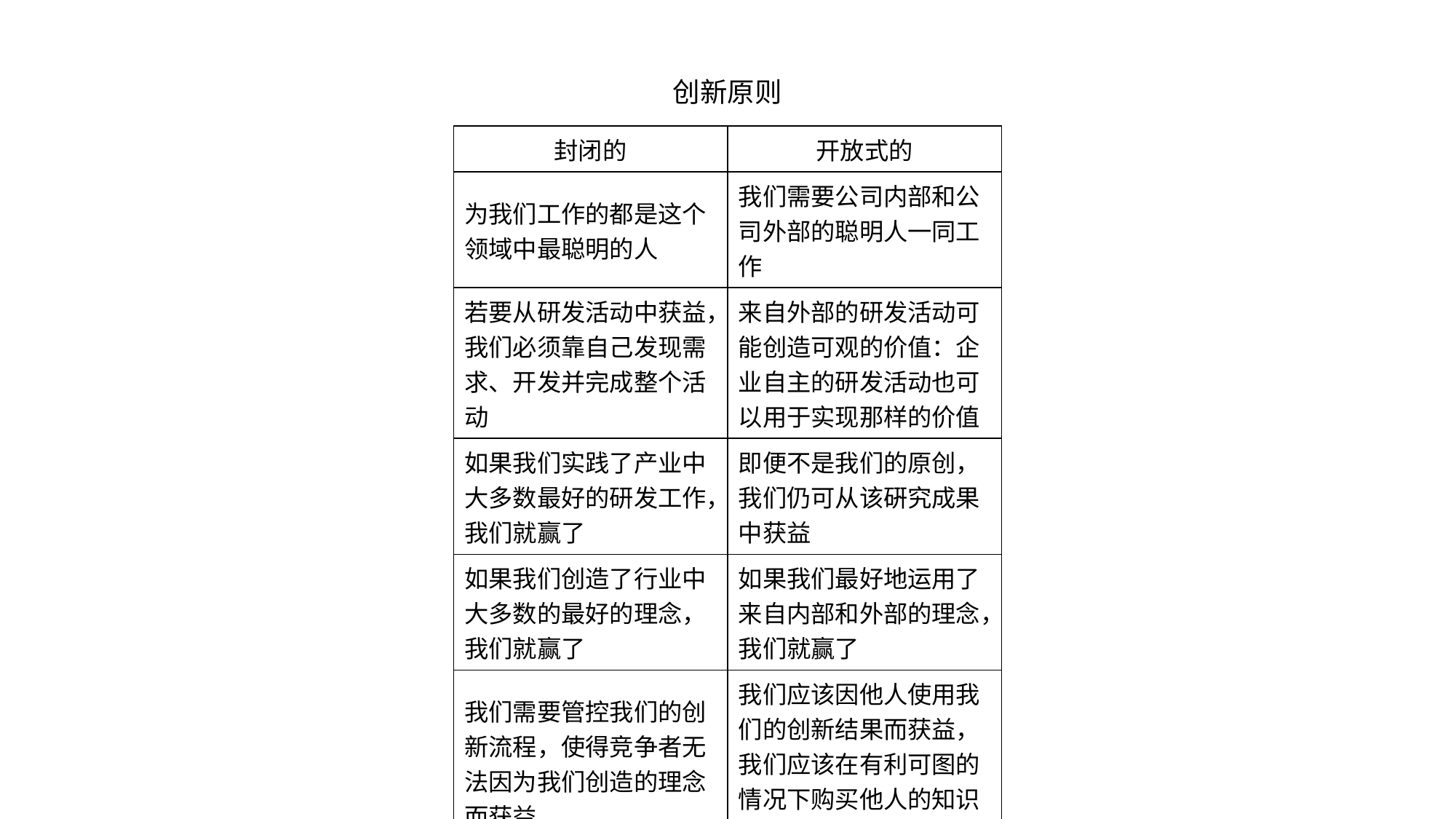

| 创新原则 |  |
| --- | --- |
| 封闭的 | 开放式的 |
| 为我们工作的都是这个领域中最聪明的人 | 我们需要公司内部和公司外部的聪明人一同工作 |
| 若要从研发活动中获益，我们必须靠自己发现需求、开发并完成整个活动 | 来自外部的研发活动可能创造可观的价值：企业自主的研发活动也可以用于实现那样的价值 |
| 如果我们实践了产业中大多数最好的研发工作，我们就赢了 | 即便不是我们的原创，我们仍可从该硏究成果中获益 |
| 如果我们创造了行业中大多数的最好的理念，我们就赢了 | 如果我们最好地运用了来自内部和外部的理念，我们就赢了 |
| 我们需要管控我们的创新流程，使得竞争者无法因为我们创造的理念而获益 | 我们应该因他人使用我们的创新结果而获益，我们应该在有利可图的情况下购买他人的知识产权 |